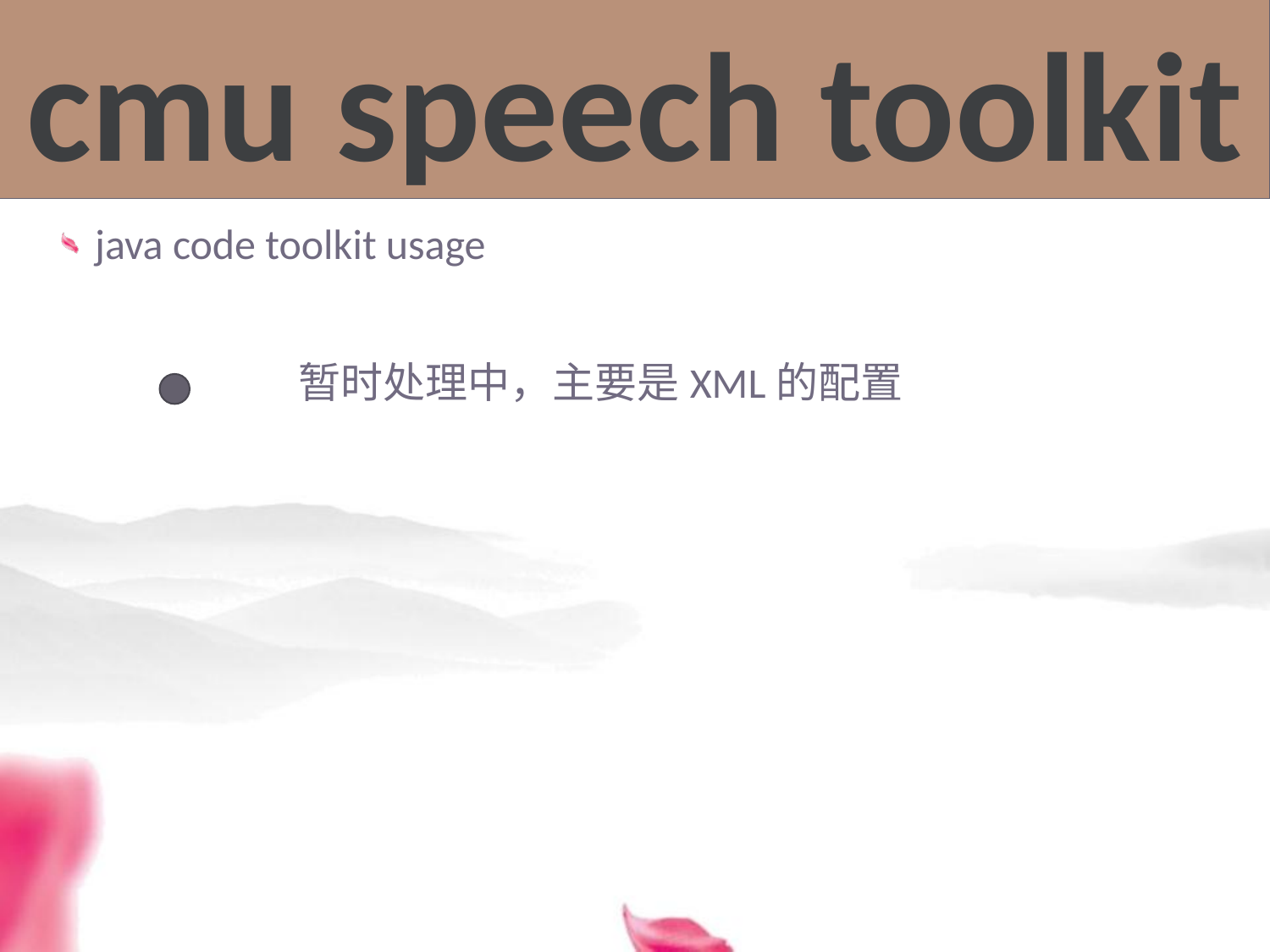

cmu speech toolkit
#
java code toolkit usage

		       暂时处理中，主要是XML的配置